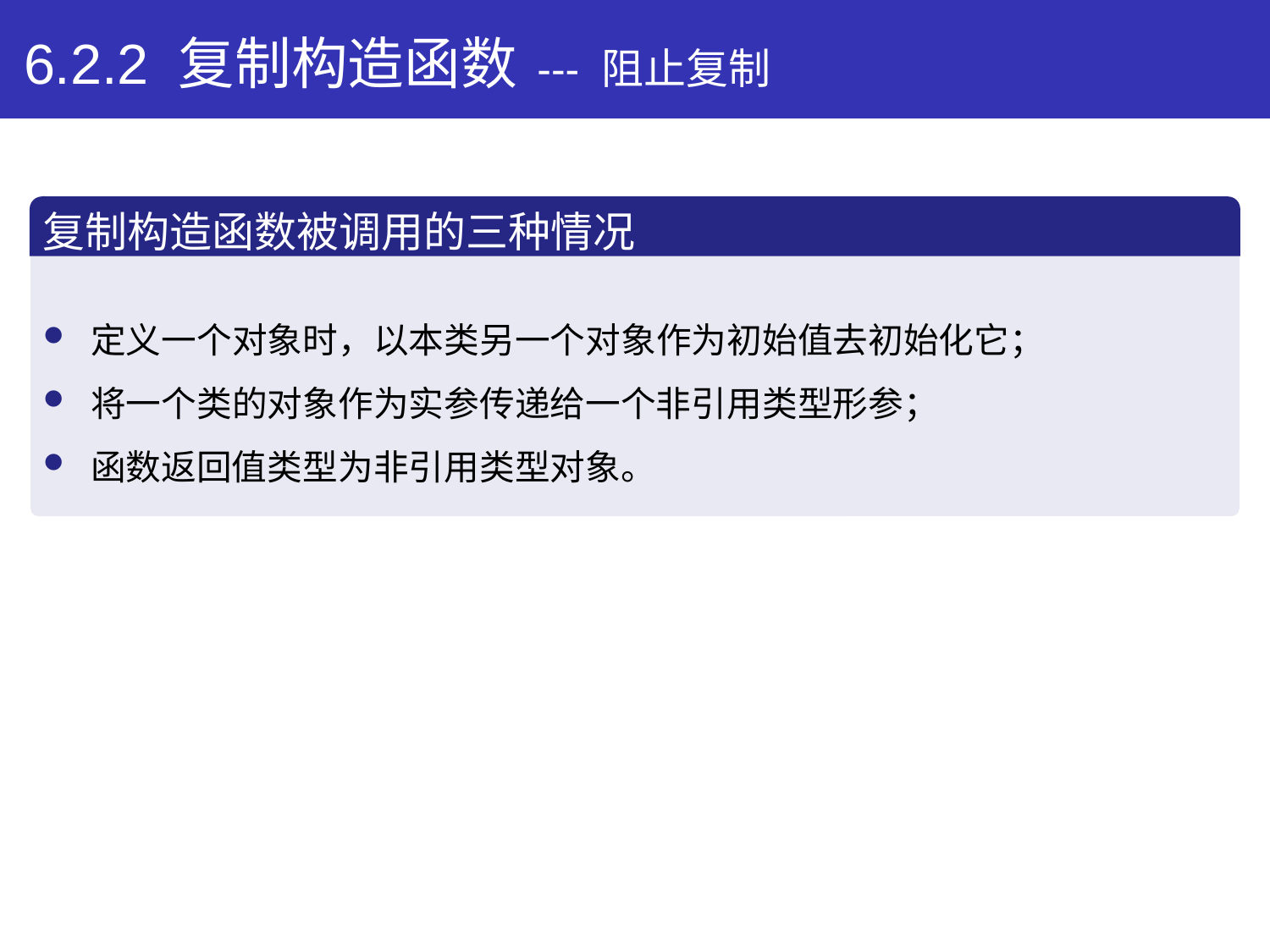

6.2.2 复制构造函数 --- 阻止复制

复制构造函数被调用的三种情况

定义一个对象时，以本类另一个对象作为初始值去初始化它；
将一个类的对象作为实参传递给一个非引用类型形参；
函数返回值类型为非引用类型对象。
29